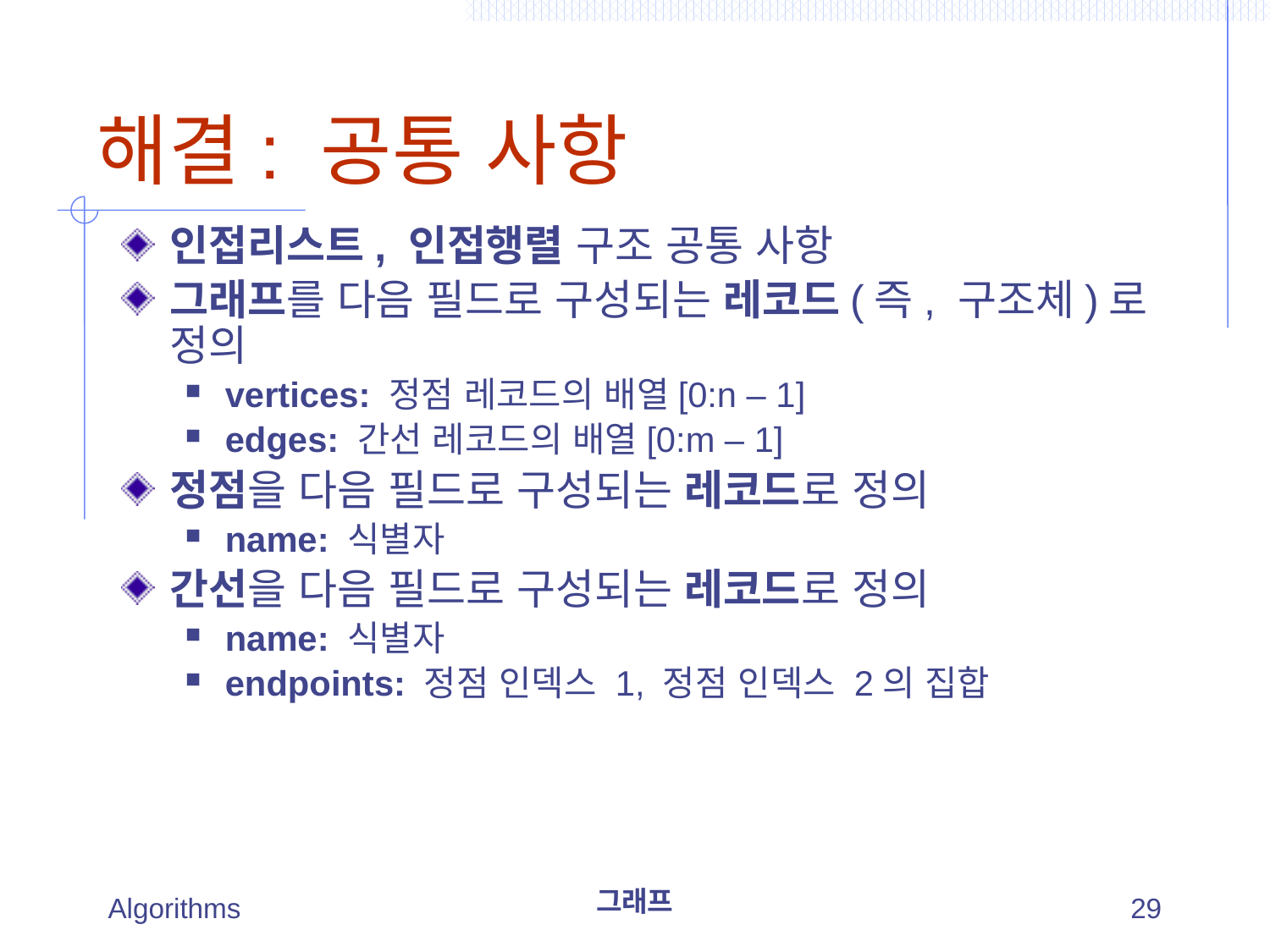

# 해결: 공통 사항
인접리스트, 인접행렬 구조 공통 사항
그래프를 다음 필드로 구성되는 레코드(즉, 구조체)로 정의
vertices: 정점 레코드의 배열[0:n – 1]
edges: 간선 레코드의 배열[0:m – 1]
정점을 다음 필드로 구성되는 레코드로 정의
name: 식별자
간선을 다음 필드로 구성되는 레코드로 정의
name: 식별자
endpoints: 정점 인덱스 1, 정점 인덱스 2의 집합
Algorithms
그래프
29